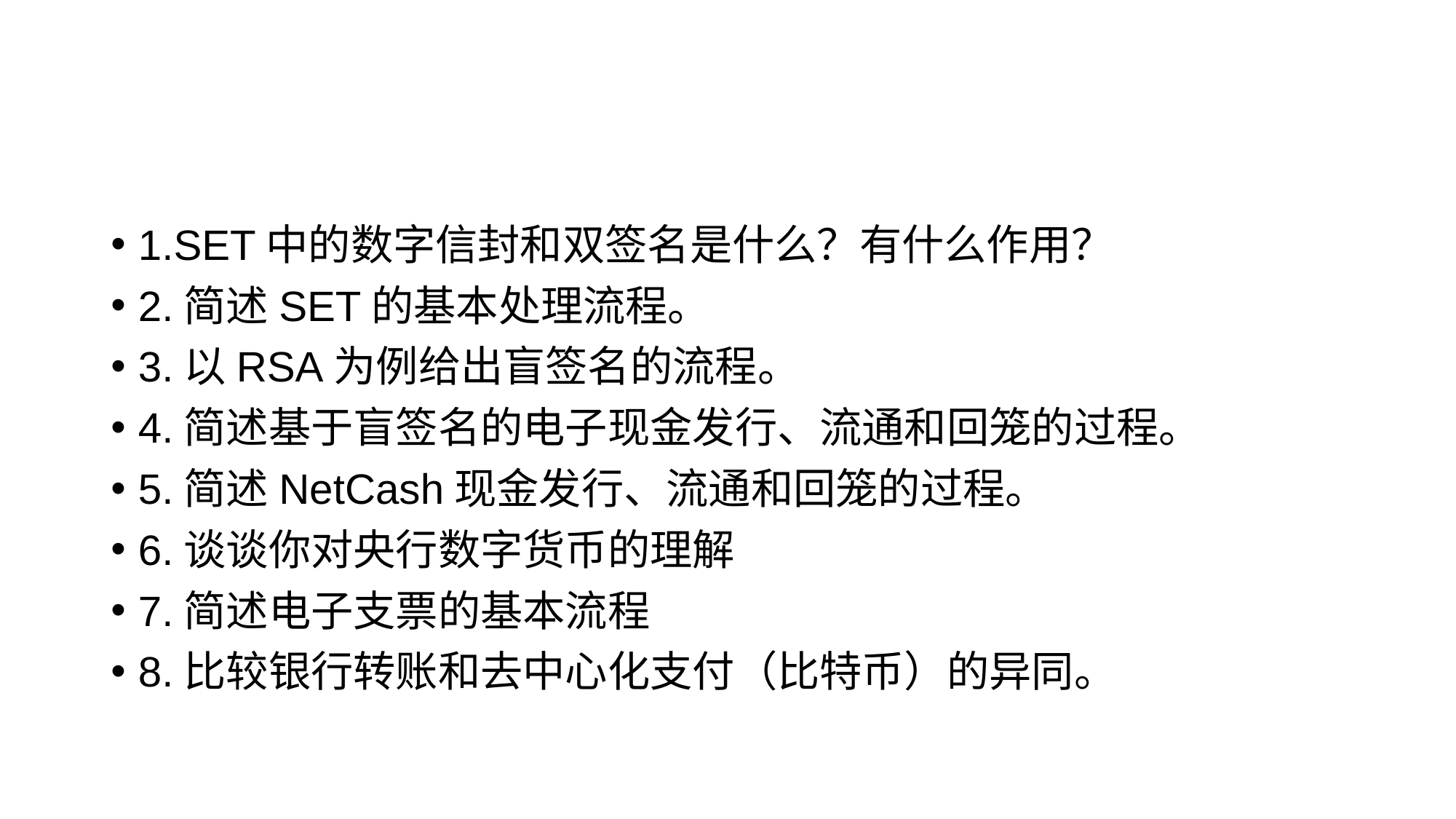

#
1.SET中的数字信封和双签名是什么？有什么作用？
2.简述SET的基本处理流程。
3.以RSA为例给出盲签名的流程。
4.简述基于盲签名的电子现金发行、流通和回笼的过程。
5.简述NetCash现金发行、流通和回笼的过程。
6.谈谈你对央行数字货币的理解
7.简述电子支票的基本流程
8.比较银行转账和去中心化支付（比特币）的异同。